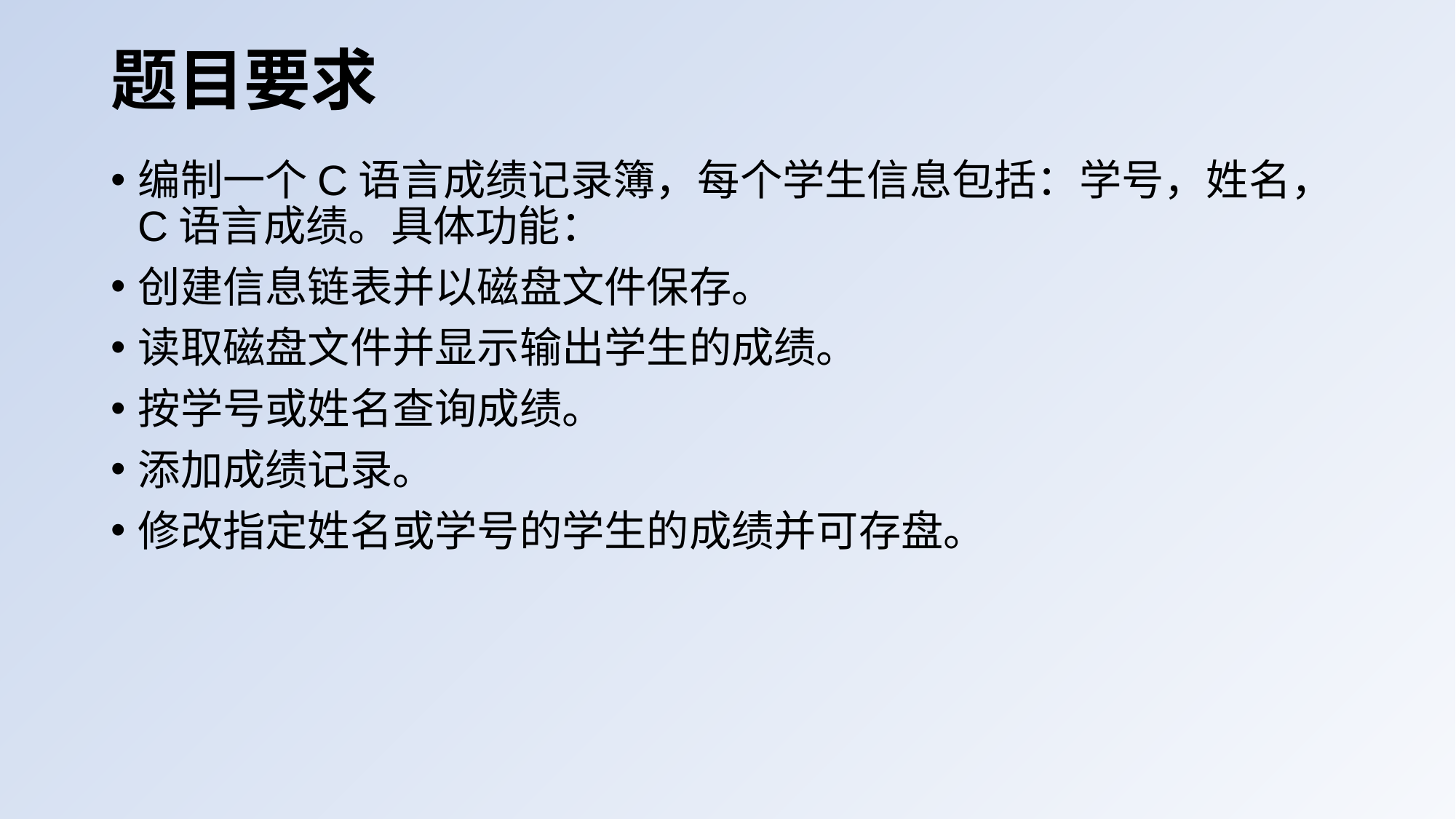

# 题目要求
编制一个C语言成绩记录簿，每个学生信息包括：学号，姓名，C语言成绩。具体功能：
创建信息链表并以磁盘文件保存。
读取磁盘文件并显示输出学生的成绩。
按学号或姓名查询成绩。
添加成绩记录。
修改指定姓名或学号的学生的成绩并可存盘。